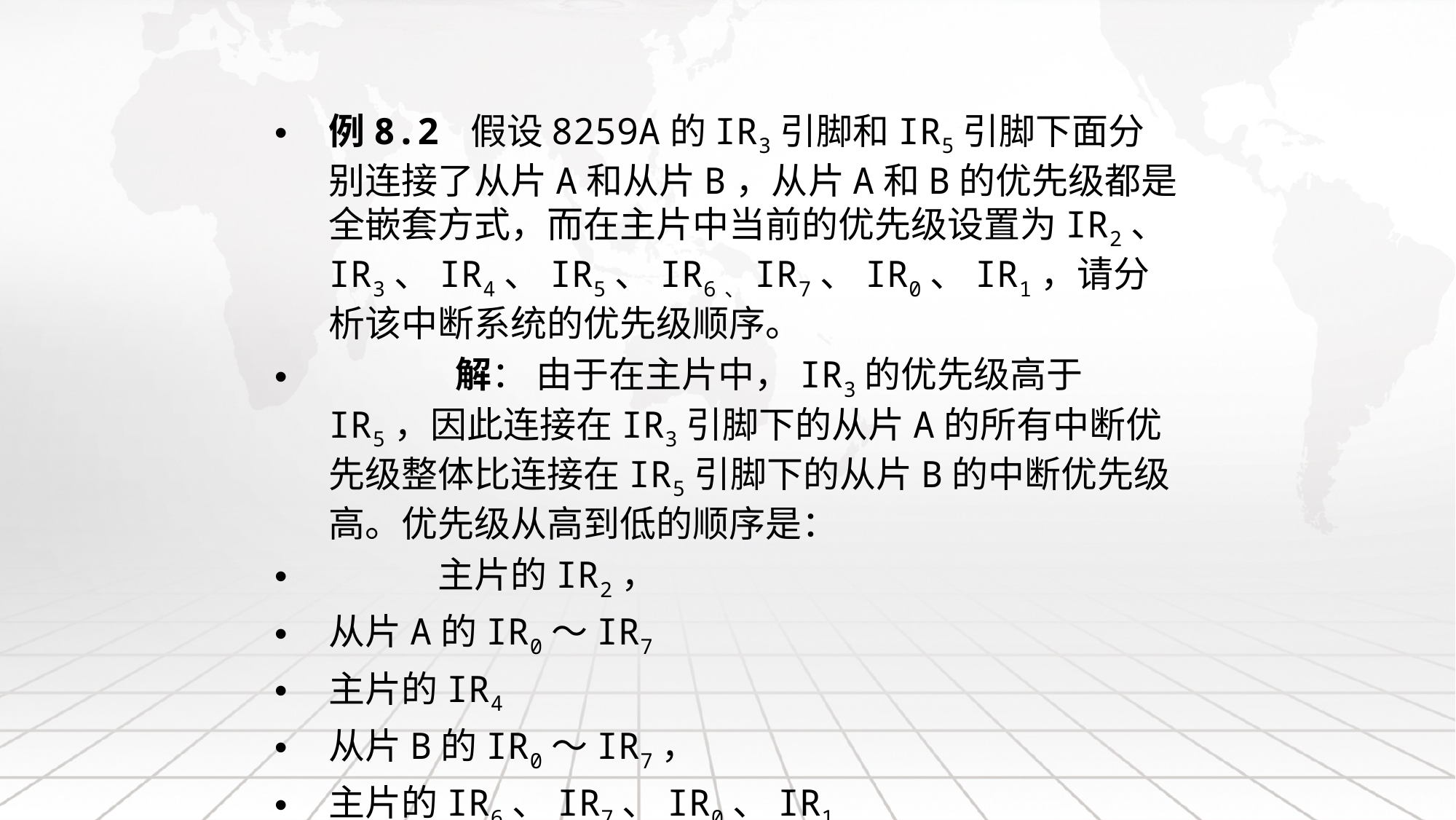

例8.2 假设8259A的IR3引脚和IR5引脚下面分别连接了从片A和从片B，从片A和B的优先级都是全嵌套方式，而在主片中当前的优先级设置为IR2、IR3、IR4、IR5、IR6、IR7、IR0、IR1，请分析该中断系统的优先级顺序。
	 解： 由于在主片中，IR3的优先级高于IR5，因此连接在IR3引脚下的从片A的所有中断优先级整体比连接在IR5引脚下的从片B的中断优先级高。优先级从高到低的顺序是：
	主片的IR2，
从片A的IR0～IR7
主片的IR4
从片B的IR0～IR7，
主片的IR6、IR7、IR0、IR1